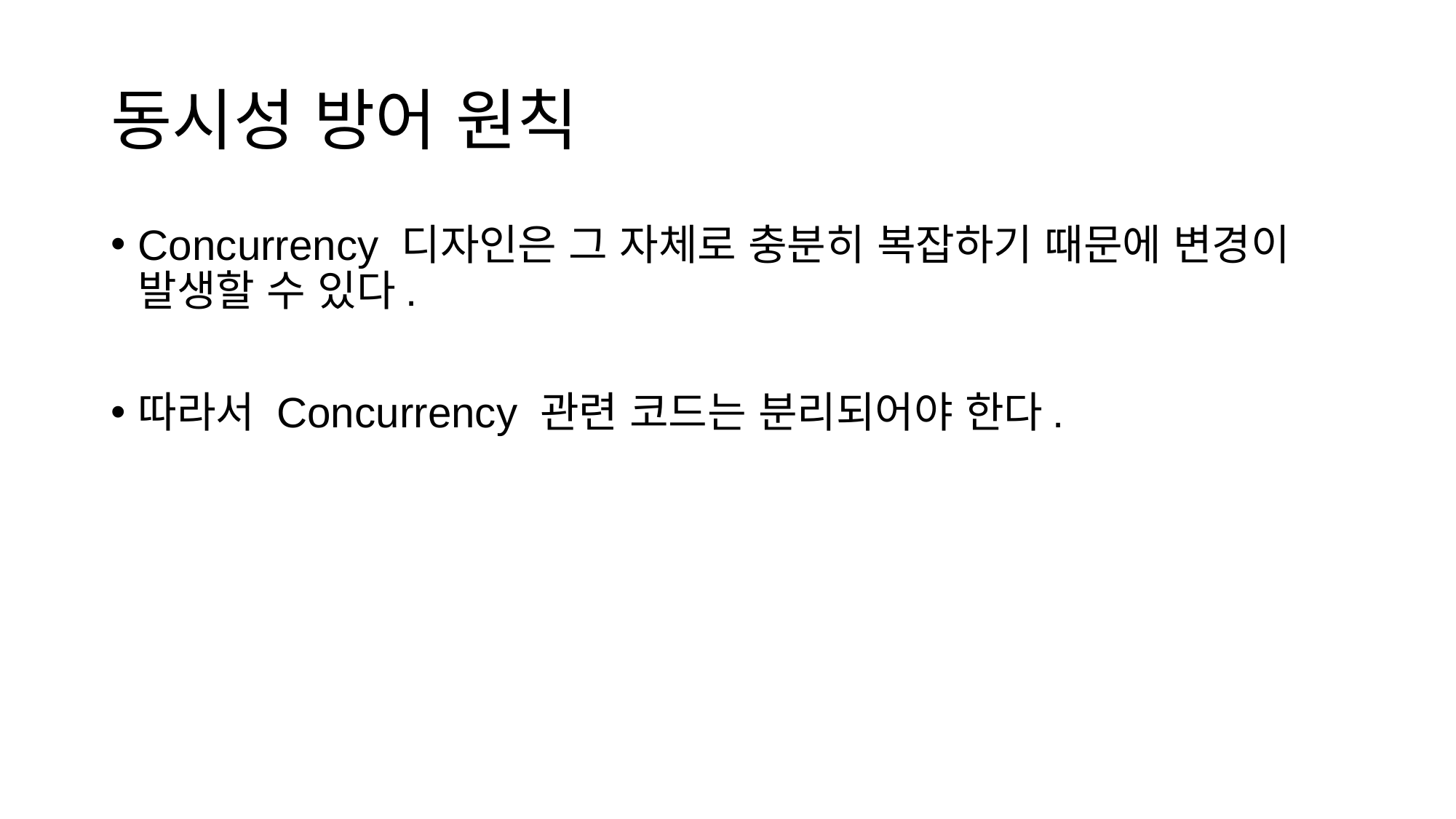

# 동시성 방어 원칙
Concurrency 디자인은 그 자체로 충분히 복잡하기 때문에 변경이 발생할 수 있다.

따라서 Concurrency 관련 코드는 분리되어야 한다.